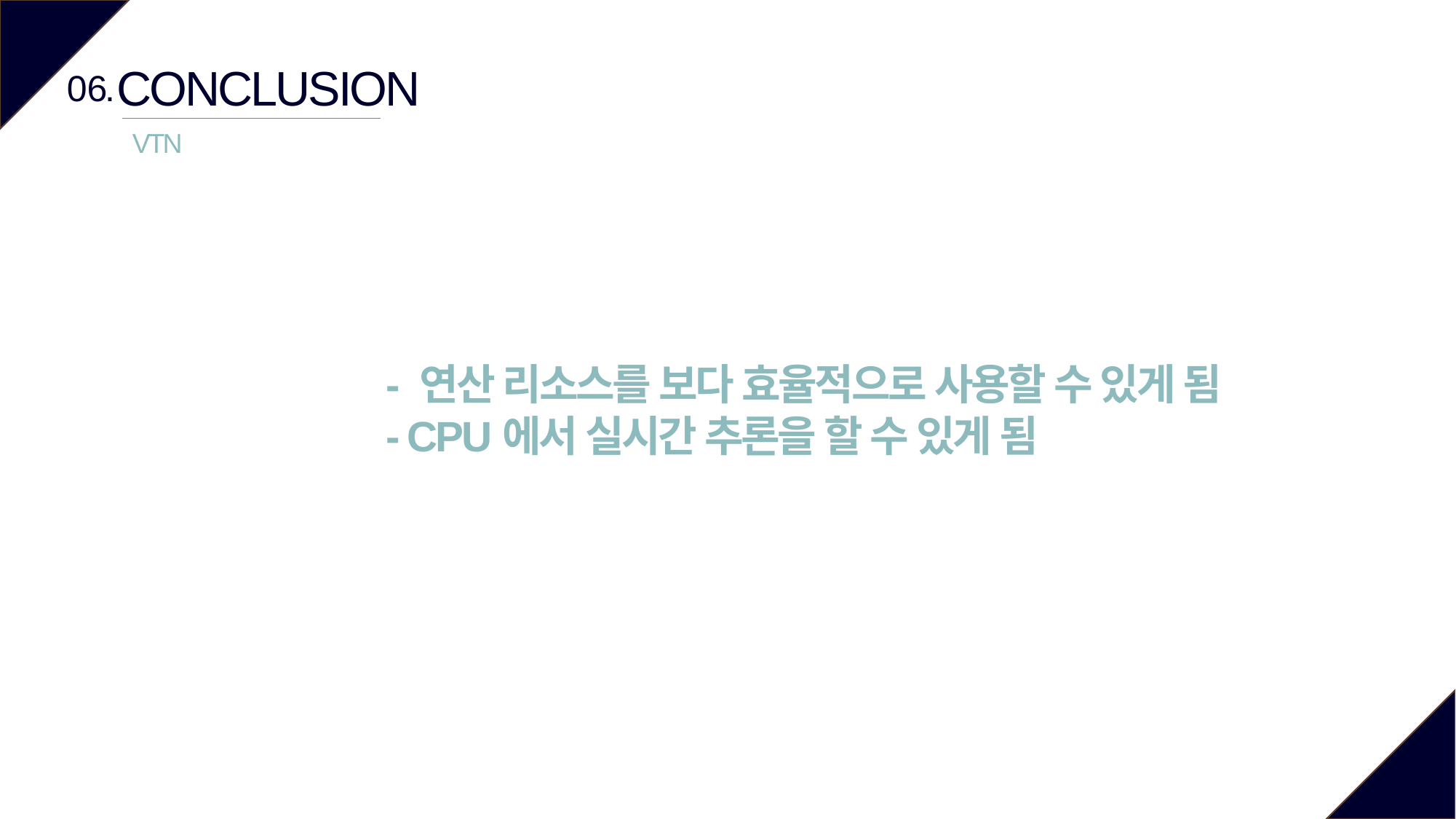

CONCLUSION
06.

VTN
- 연산 리소스를 보다 효율적으로 사용할 수 있게 됨
- CPU에서 실시간 추론을 할 수 있게 됨